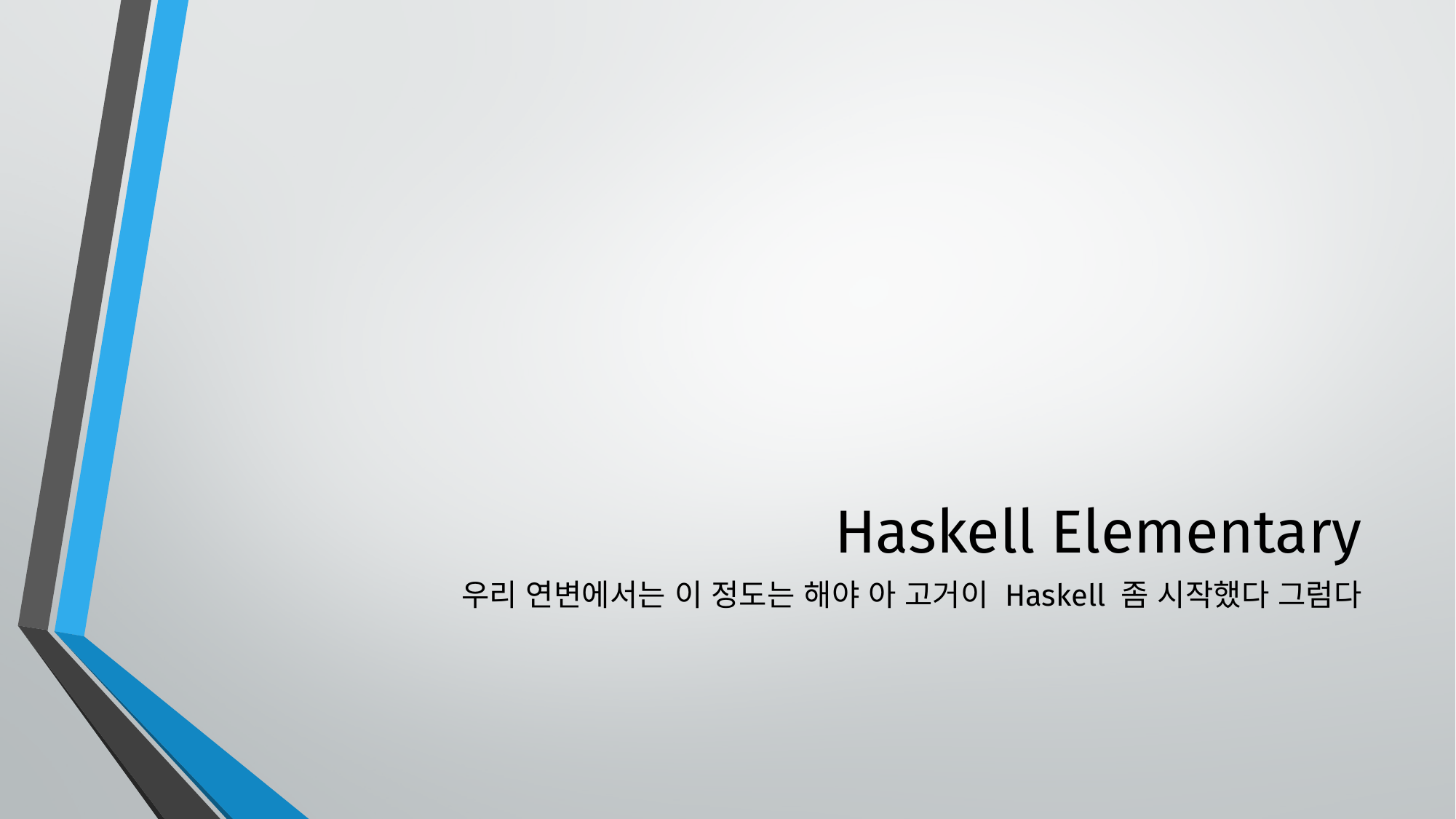

# Haskell Elementary
우리 연변에서는 이 정도는 해야 아 고거이 Haskell 좀 시작했다 그럼다